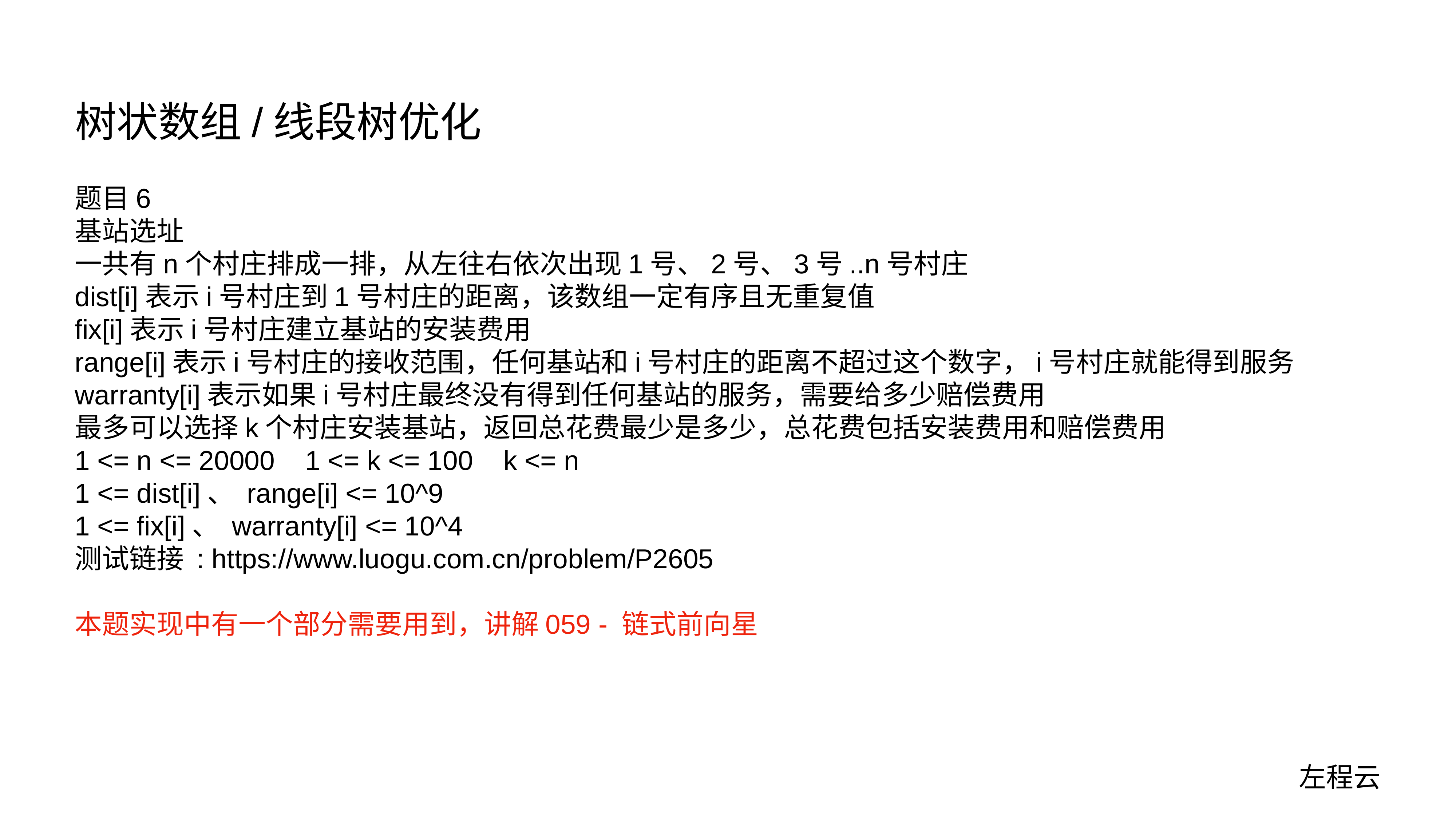

# 树状数组/线段树优化
题目6
基站选址
一共有n个村庄排成一排，从左往右依次出现1号、2号、3号..n号村庄
dist[i]表示i号村庄到1号村庄的距离，该数组一定有序且无重复值
fix[i]表示i号村庄建立基站的安装费用
range[i]表示i号村庄的接收范围，任何基站和i号村庄的距离不超过这个数字，i号村庄就能得到服务
warranty[i]表示如果i号村庄最终没有得到任何基站的服务，需要给多少赔偿费用
最多可以选择k个村庄安装基站，返回总花费最少是多少，总花费包括安装费用和赔偿费用
1 <= n <= 20000    1 <= k <= 100    k <= n
1 <= dist[i]、 range[i] <= 10^9
1 <= fix[i]、 warranty[i] <= 10^4
测试链接 : https://www.luogu.com.cn/problem/P2605

本题实现中有一个部分需要用到，讲解059 - 链式前向星
左程云